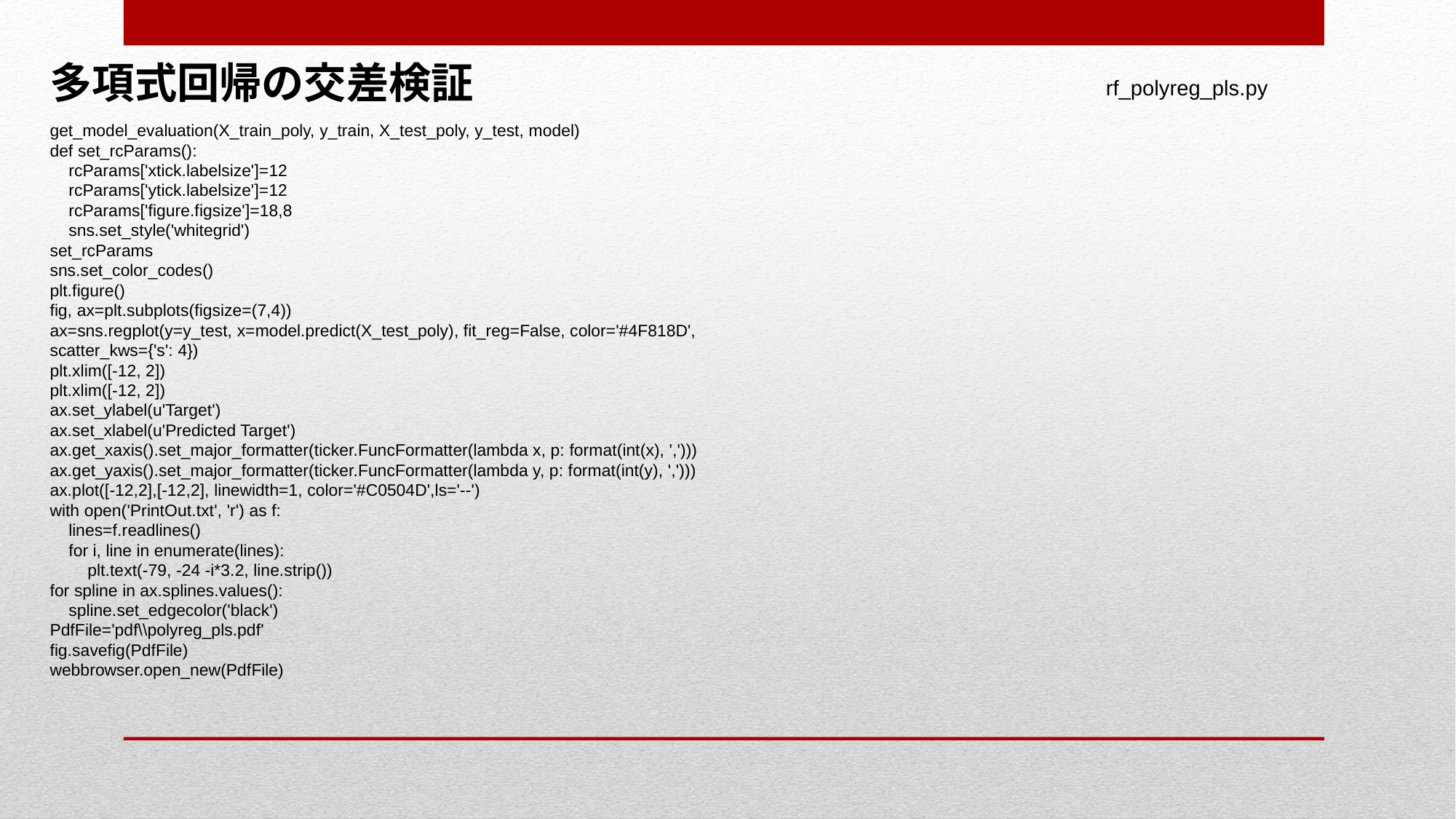

多項式回帰の交差検証
rf_polyreg_pls.py
get_model_evaluation(X_train_poly, y_train, X_test_poly, y_test, model)
def set_rcParams():
    rcParams['xtick.labelsize']=12
    rcParams['ytick.labelsize']=12
    rcParams['figure.figsize']=18,8
    sns.set_style('whitegrid')
set_rcParams
sns.set_color_codes()
plt.figure()
fig, ax=plt.subplots(figsize=(7,4))
ax=sns.regplot(y=y_test, x=model.predict(X_test_poly), fit_reg=False, color='#4F818D', scatter_kws={'s': 4})
plt.xlim([-12, 2])
plt.xlim([-12, 2])
ax.set_ylabel(u'Target')
ax.set_xlabel(u'Predicted Target')
ax.get_xaxis().set_major_formatter(ticker.FuncFormatter(lambda x, p: format(int(x), ',')))
ax.get_yaxis().set_major_formatter(ticker.FuncFormatter(lambda y, p: format(int(y), ',')))
ax.plot([-12,2],[-12,2], linewidth=1, color='#C0504D',ls='--')
with open('PrintOut.txt', 'r') as f:
    lines=f.readlines()
    for i, line in enumerate(lines):
        plt.text(-79, -24 -i*3.2, line.strip())
for spline in ax.splines.values():
    spline.set_edgecolor('black')
PdfFile='pdf\\polyreg_pls.pdf'
fig.savefig(PdfFile)
webbrowser.open_new(PdfFile)
未知データ
最適化パラメータ